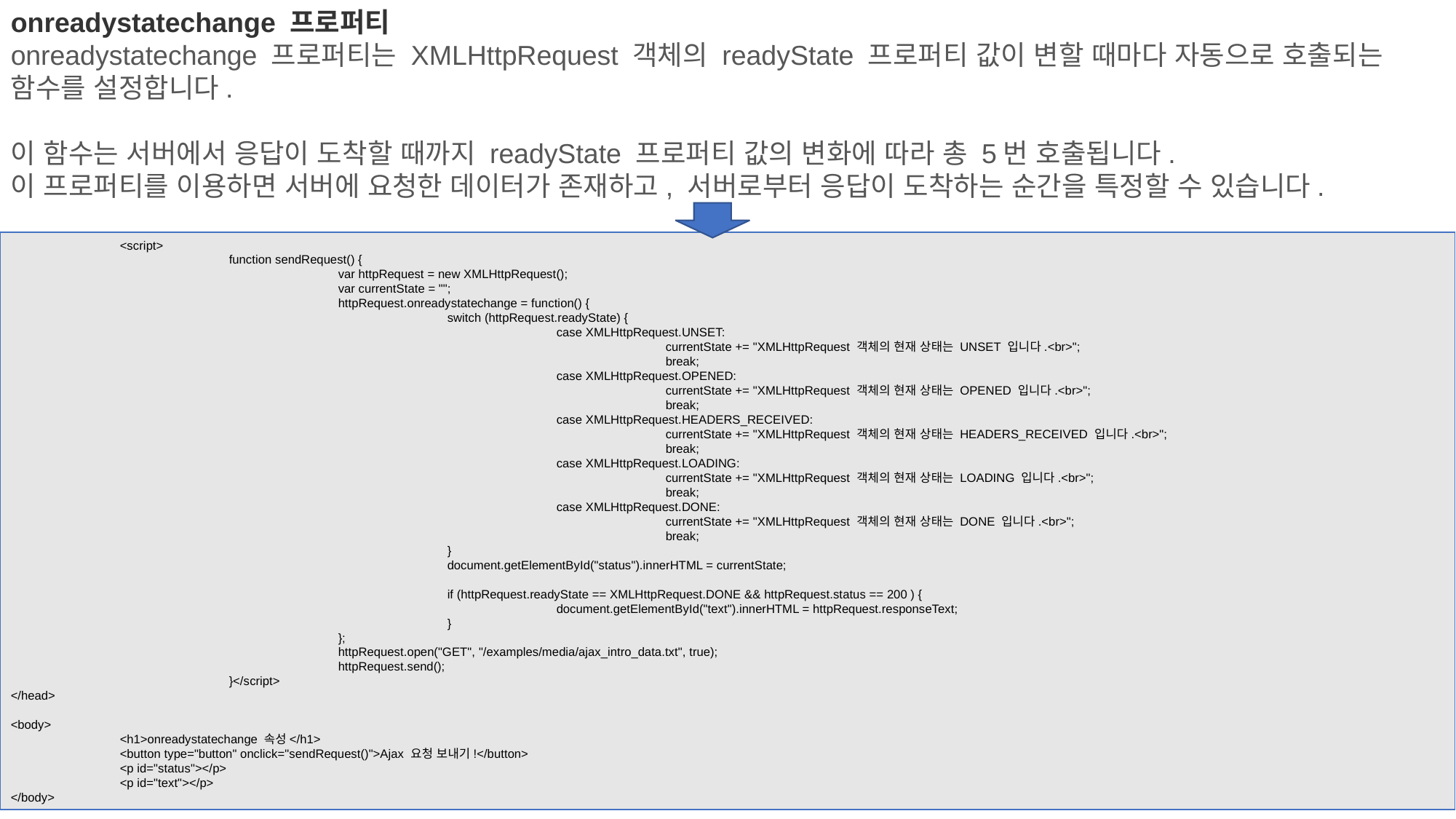

onreadystatechange 프로퍼티
onreadystatechange 프로퍼티는 XMLHttpRequest 객체의 readyState 프로퍼티 값이 변할 때마다 자동으로 호출되는 함수를 설정합니다.

이 함수는 서버에서 응답이 도착할 때까지 readyState 프로퍼티 값의 변화에 따라 총 5번 호출됩니다.
이 프로퍼티를 이용하면 서버에 요청한 데이터가 존재하고, 서버로부터 응답이 도착하는 순간을 특정할 수 있습니다.

	<script>
		function sendRequest() {
			var httpRequest = new XMLHttpRequest();
			var currentState = "";
			httpRequest.onreadystatechange = function() {
				switch (httpRequest.readyState) {
					case XMLHttpRequest.UNSET:
						currentState += "XMLHttpRequest 객체의 현재 상태는 UNSET 입니다.<br>";
						break;
					case XMLHttpRequest.OPENED:
						currentState += "XMLHttpRequest 객체의 현재 상태는 OPENED 입니다.<br>";
						break;
					case XMLHttpRequest.HEADERS_RECEIVED:
						currentState += "XMLHttpRequest 객체의 현재 상태는 HEADERS_RECEIVED 입니다.<br>";
						break;
					case XMLHttpRequest.LOADING:
						currentState += "XMLHttpRequest 객체의 현재 상태는 LOADING 입니다.<br>";
						break;
					case XMLHttpRequest.DONE:
						currentState += "XMLHttpRequest 객체의 현재 상태는 DONE 입니다.<br>";
						break;
				}
				document.getElementById("status").innerHTML = currentState;

				if (httpRequest.readyState == XMLHttpRequest.DONE && httpRequest.status == 200 ) {
					document.getElementById("text").innerHTML = httpRequest.responseText;
				}
			};
			httpRequest.open("GET", "/examples/media/ajax_intro_data.txt", true);
			httpRequest.send();
		}</script>
</head>

<body>
	<h1>onreadystatechange 속성</h1>
	<button type="button" onclick="sendRequest()">Ajax 요청 보내기!</button>
	<p id="status"></p>
	<p id="text"></p>
</body>